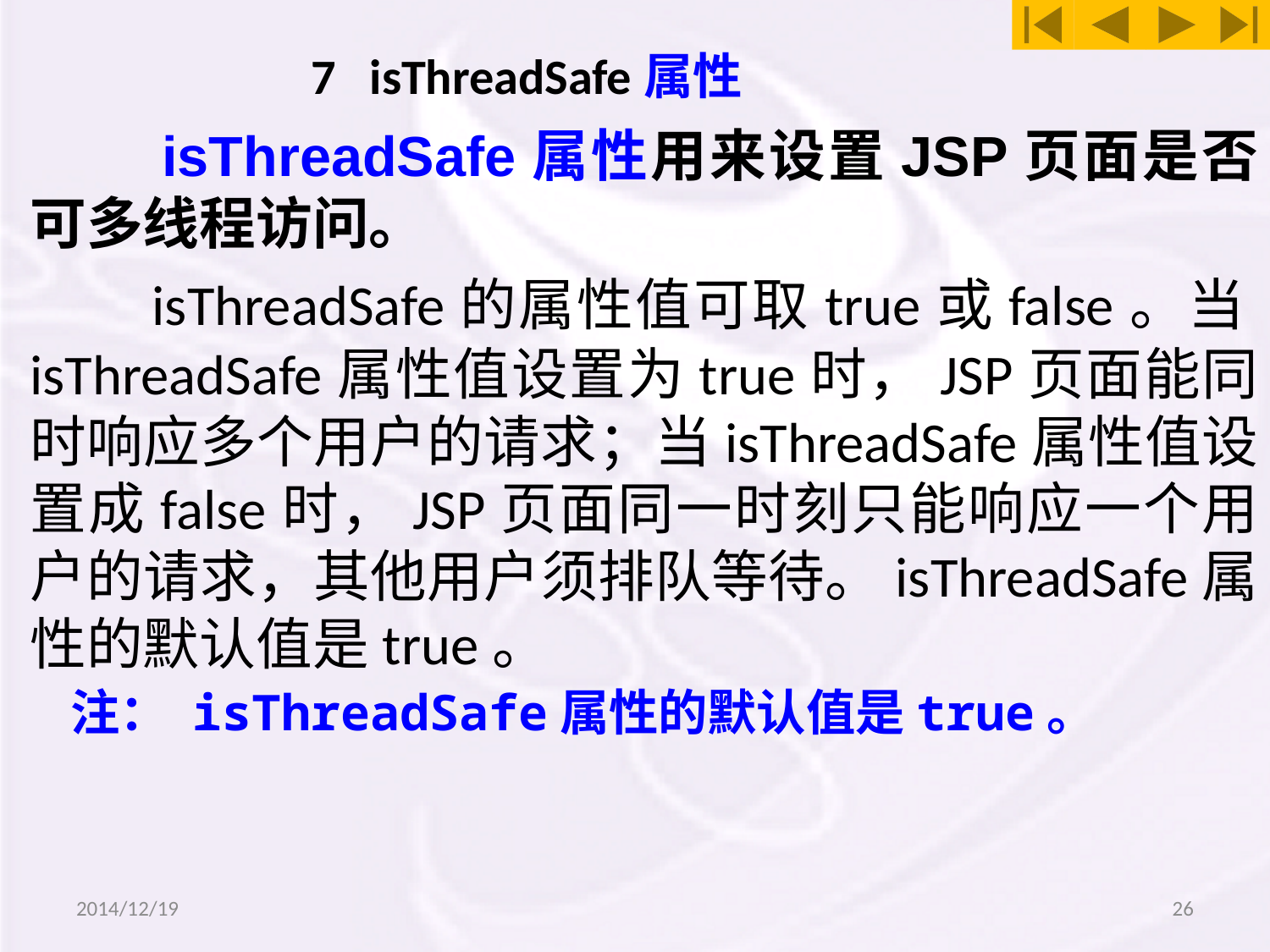

# 7   isThreadSafe属性
      isThreadSafe属性用来设置JSP页面是否可多线程访问。
     isThreadSafe的属性值可取true或false。当isThreadSafe属性值设置为true时，JSP页面能同时响应多个用户的请求；当isThreadSafe属性值设置成false时，JSP页面同一时刻只能响应一个用户的请求，其他用户须排队等待。isThreadSafe属性的默认值是true。
注： isThreadSafe属性的默认值是true。
2014/12/19
26